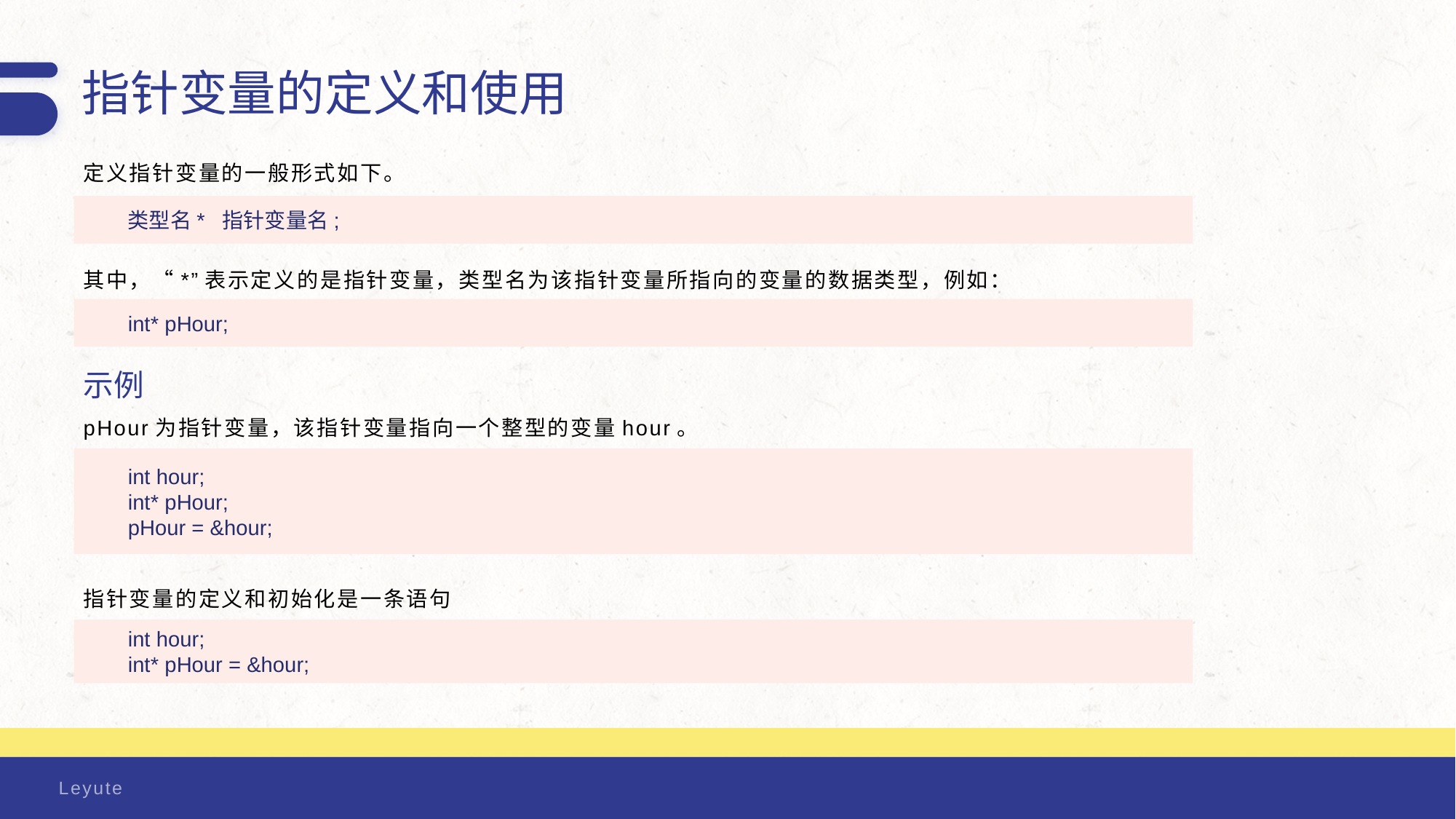

指针变量的定义和使用
定义指针变量的一般形式如下。
类型名*  指针变量名;
其中，“*”表示定义的是指针变量，类型名为该指针变量所指向的变量的数据类型，例如：
int* pHour;
示例
pHour为指针变量，该指针变量指向一个整型的变量hour。
int hour;
int* pHour;
pHour = &hour;
指针变量的定义和初始化是一条语句
int hour;
int* pHour = &hour;